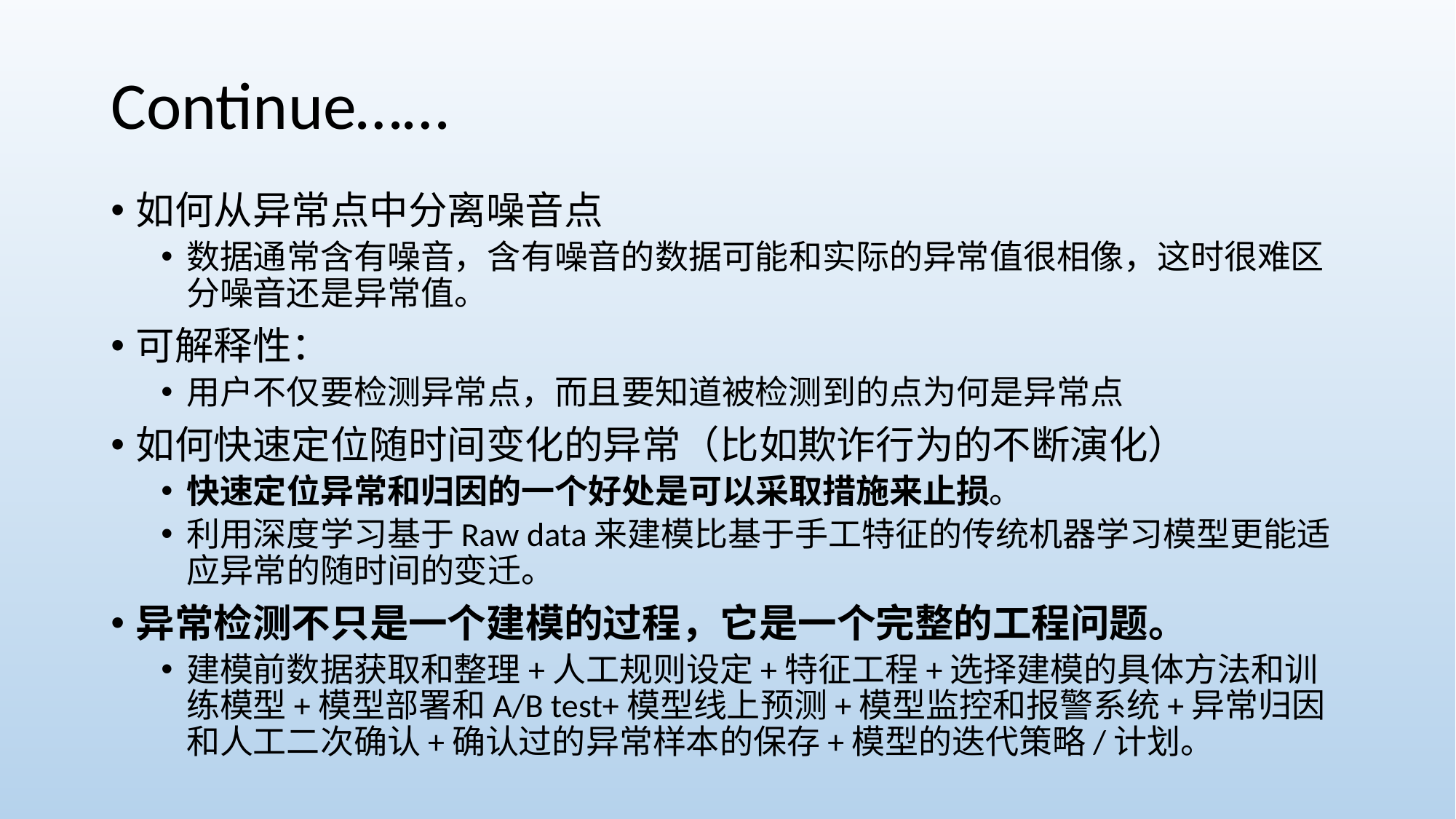

# Continue……
如何从异常点中分离噪音点
数据通常含有噪音，含有噪音的数据可能和实际的异常值很相像，这时很难区分噪音还是异常值。
可解释性：
用户不仅要检测异常点，而且要知道被检测到的点为何是异常点
如何快速定位随时间变化的异常（比如欺诈行为的不断演化）
快速定位异常和归因的一个好处是可以采取措施来止损。
利用深度学习基于Raw data来建模比基于手工特征的传统机器学习模型更能适应异常的随时间的变迁。
异常检测不只是一个建模的过程，它是一个完整的工程问题。
建模前数据获取和整理+人工规则设定+特征工程+选择建模的具体方法和训练模型+模型部署和A/B test+模型线上预测+模型监控和报警系统+异常归因和人工二次确认+确认过的异常样本的保存+模型的迭代策略/计划。